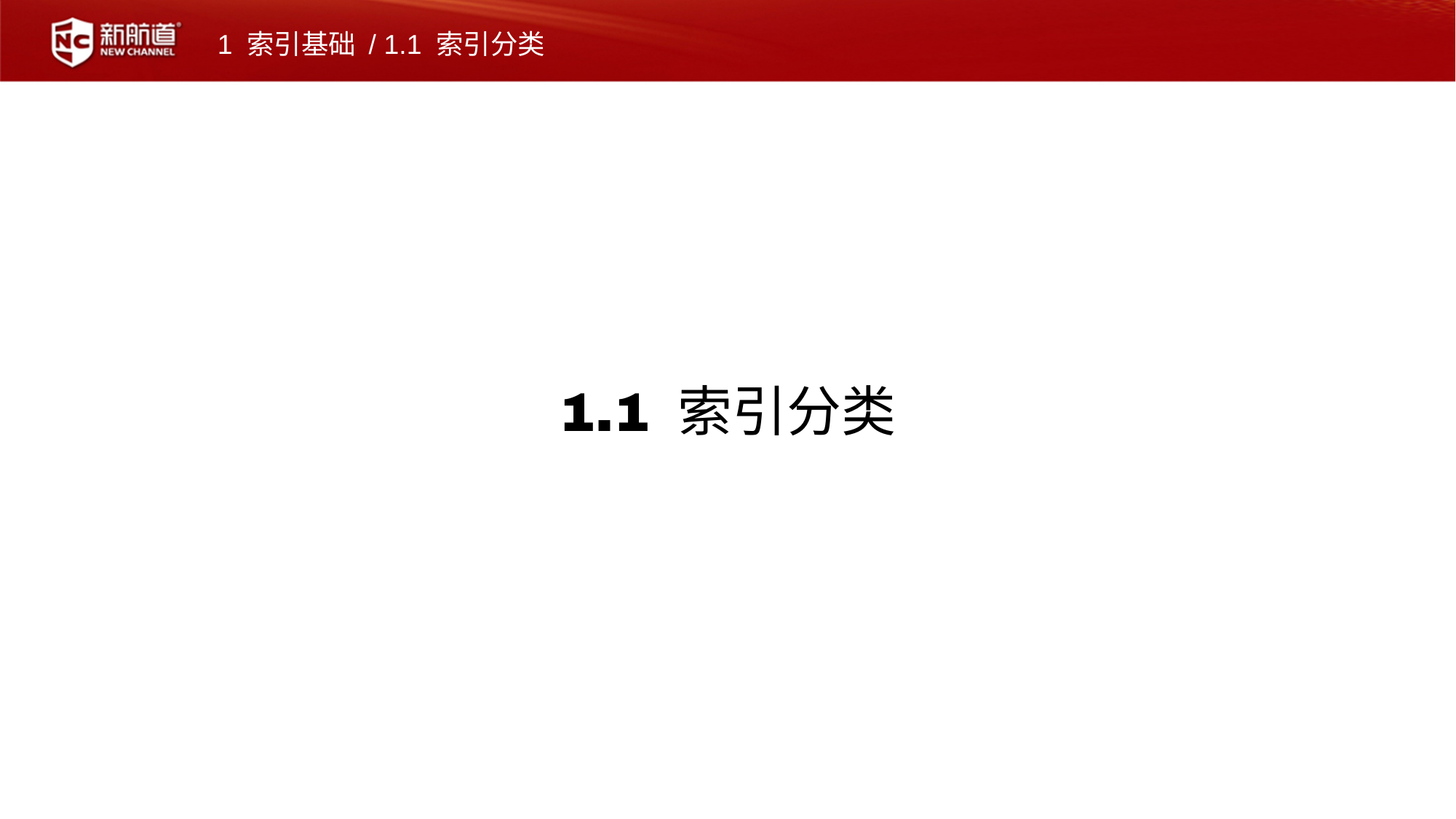

1 索引基础 / 1.1 索引分类
1.1 索引分类